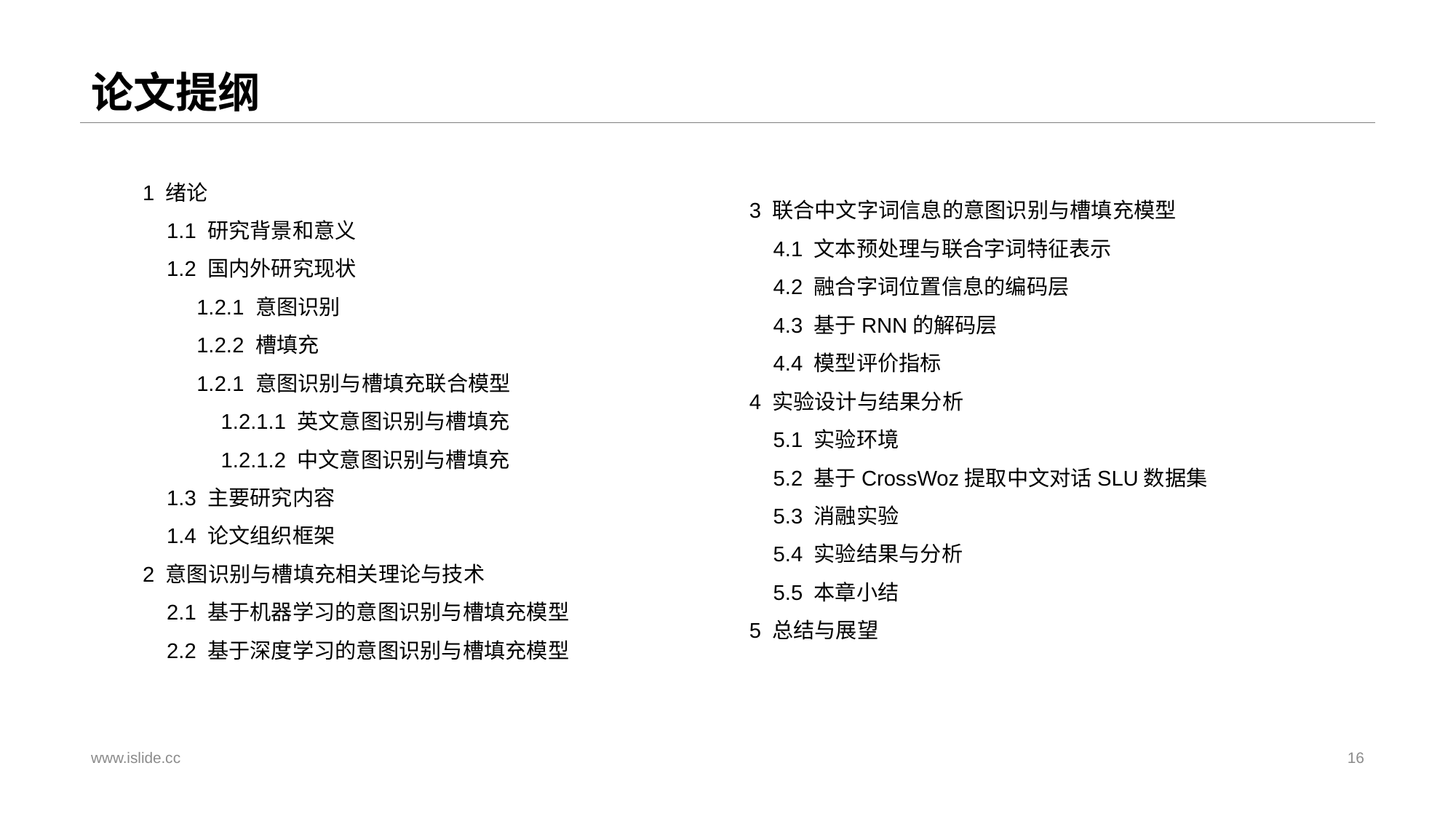

# 论文提纲
1 绪论
    1.1 研究背景和意义
    1.2 国内外研究现状
         1.2.1 意图识别
         1.2.2 槽填充
         1.2.1 意图识别与槽填充联合模型
             1.2.1.1 英文意图识别与槽填充
             1.2.1.2 中文意图识别与槽填充
    1.3 主要研究内容
    1.4 论文组织框架
2 意图识别与槽填充相关理论与技术
    2.1 基于机器学习的意图识别与槽填充模型
    2.2 基于深度学习的意图识别与槽填充模型
3 联合中文字词信息的意图识别与槽填充模型
    4.1 文本预处理与联合字词特征表示
    4.2 融合字词位置信息的编码层
    4.3 基于RNN的解码层
    4.4 模型评价指标
4 实验设计与结果分析
    5.1 实验环境
    5.2 基于CrossWoz提取中文对话SLU数据集
    5.3 消融实验
    5.4 实验结果与分析
    5.5 本章小结
5 总结与展望
www.islide.cc
16